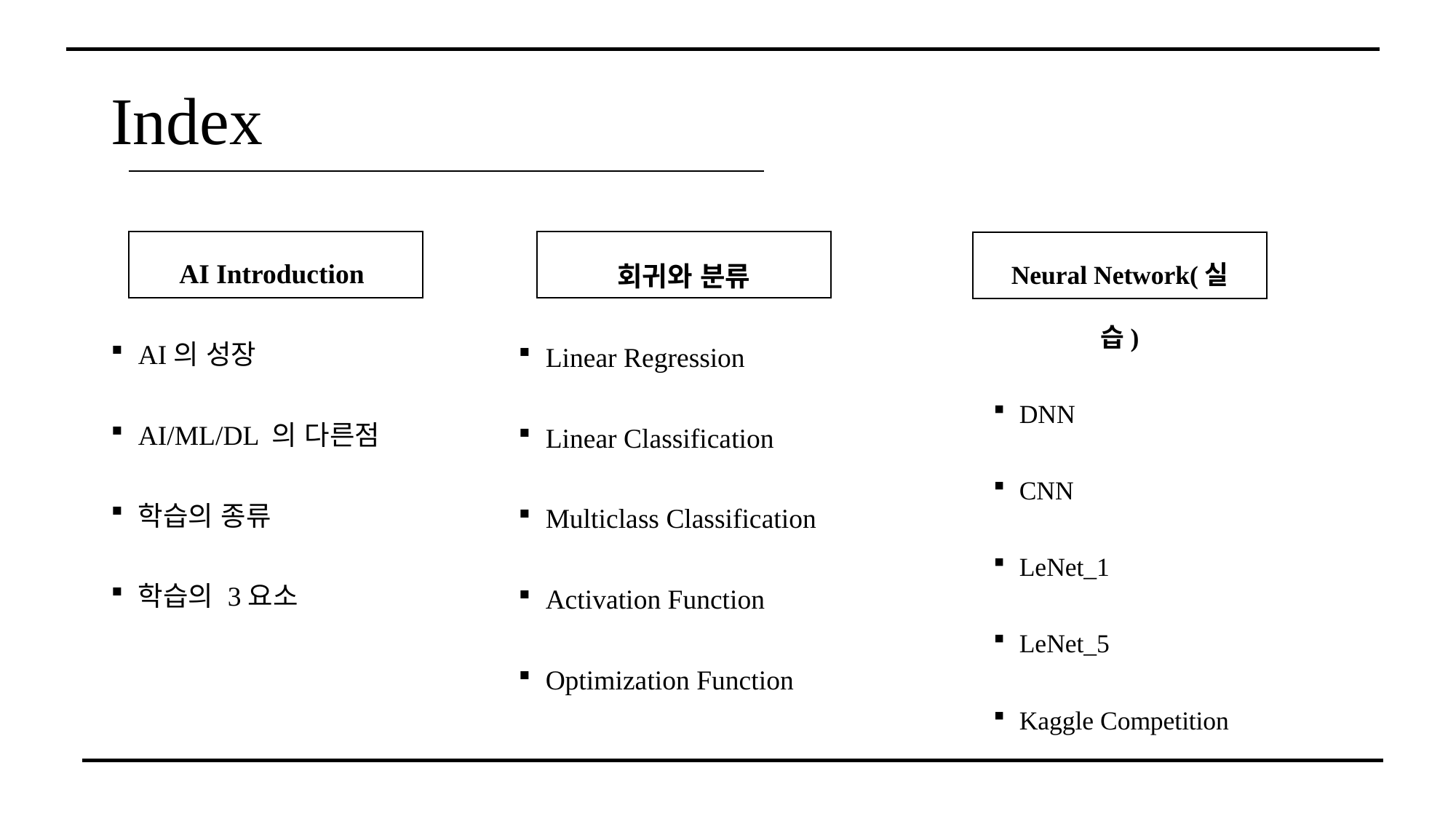

# Index
AI Introduction
AI의 성장
AI/ML/DL 의 다른점
학습의 종류
학습의 3요소
회귀와 분류
Linear Regression
Linear Classification
Multiclass Classification
Activation Function
Optimization Function
Neural Network(실습)
DNN
CNN
LeNet_1
LeNet_5
Kaggle Competition